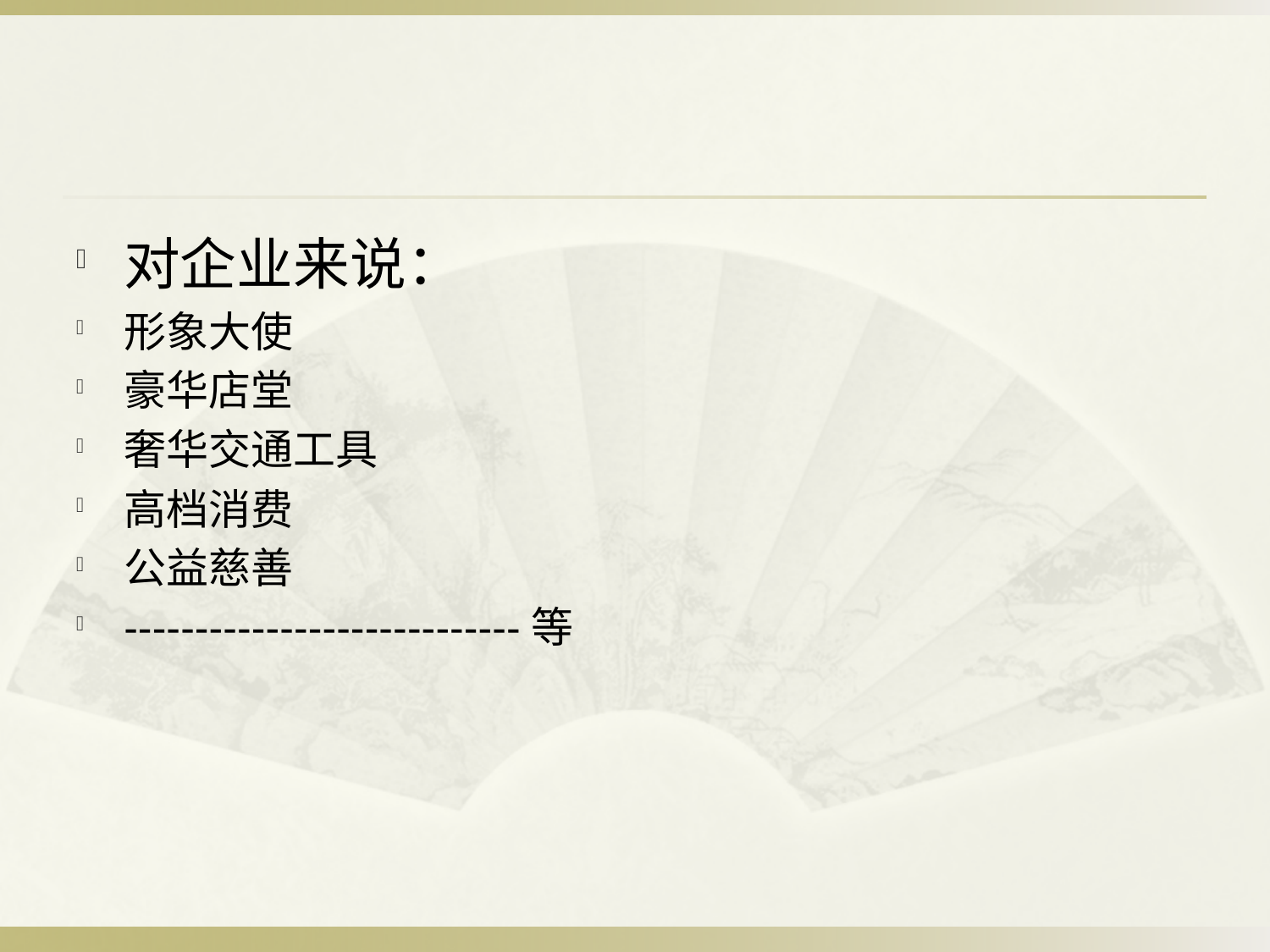

#
对企业来说：
形象大使
豪华店堂
奢华交通工具
高档消费
公益慈善
----------------------------等